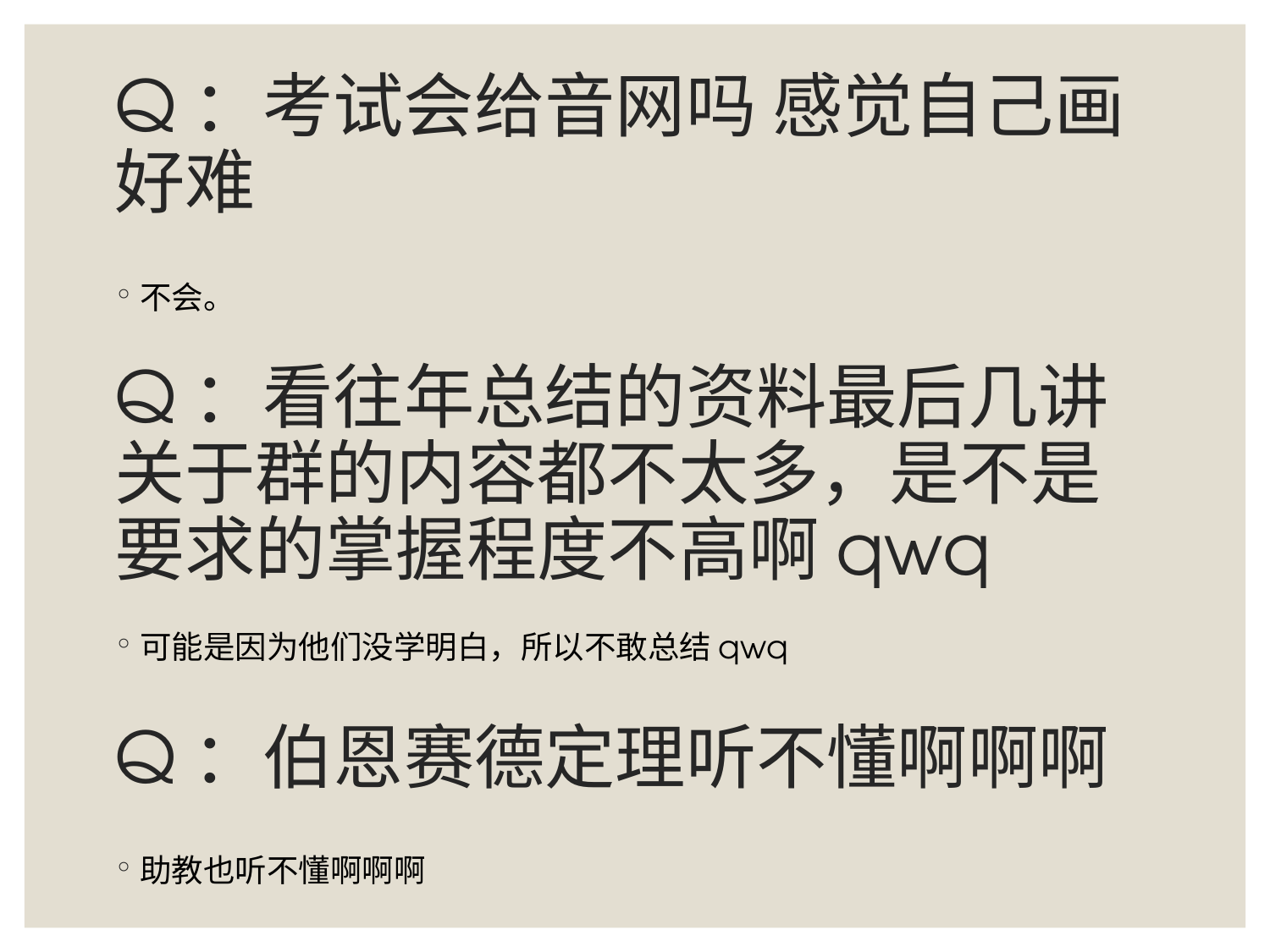

# Q：考试会给音网吗 感觉自己画好难
不会。
Q：看往年总结的资料最后几讲关于群的内容都不太多，是不是要求的掌握程度不高啊qwq
可能是因为他们没学明白，所以不敢总结qwq
Q：伯恩赛德定理听不懂啊啊啊
助教也听不懂啊啊啊